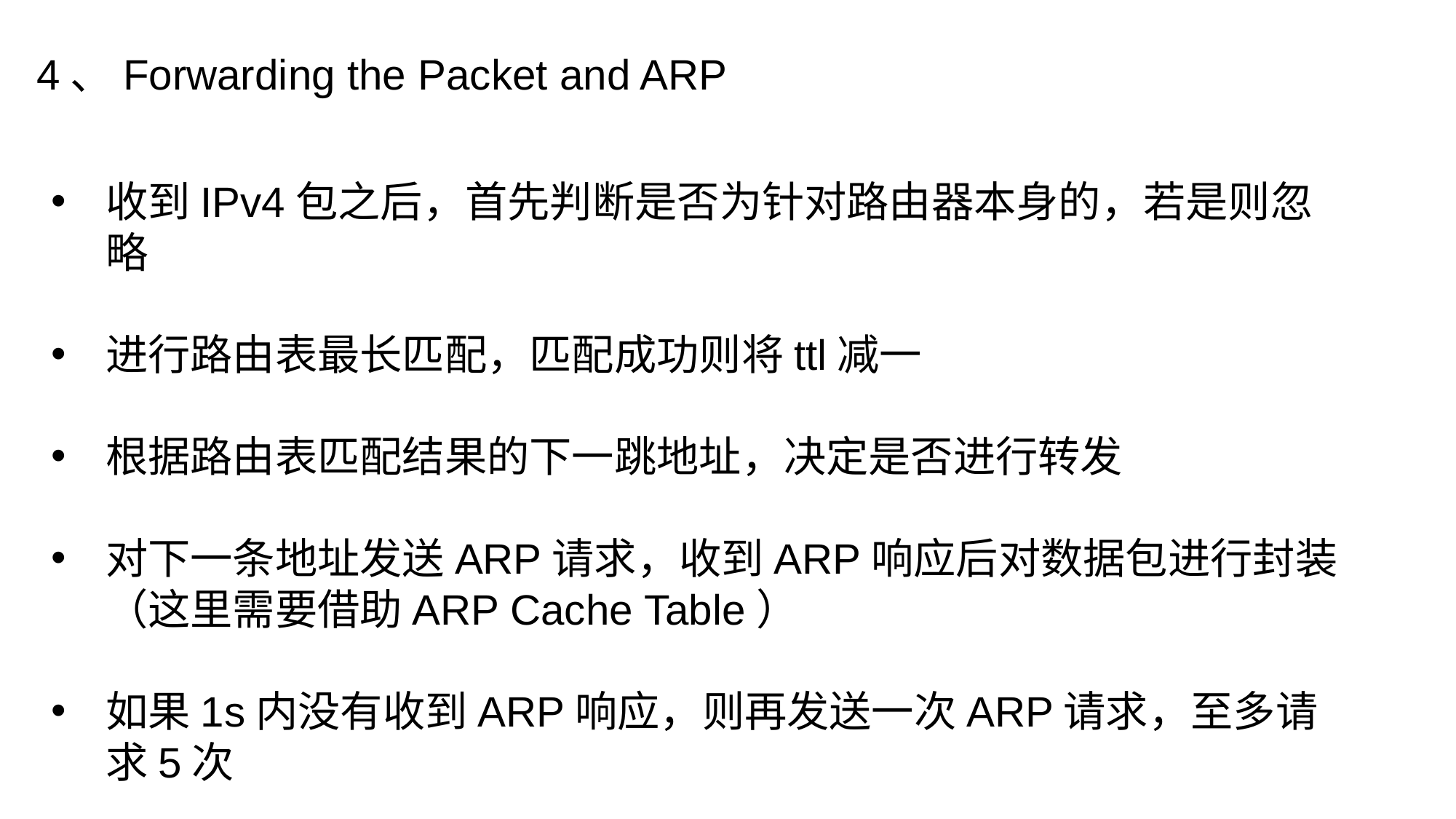

4、Forwarding the Packet and ARP
收到IPv4包之后，首先判断是否为针对路由器本身的，若是则忽略

进行路由表最长匹配，匹配成功则将ttl减一

根据路由表匹配结果的下一跳地址，决定是否进行转发

对下一条地址发送ARP请求，收到ARP响应后对数据包进行封装（这里需要借助ARP Cache Table）

如果1s内没有收到ARP响应，则再发送一次ARP请求，至多请求5次